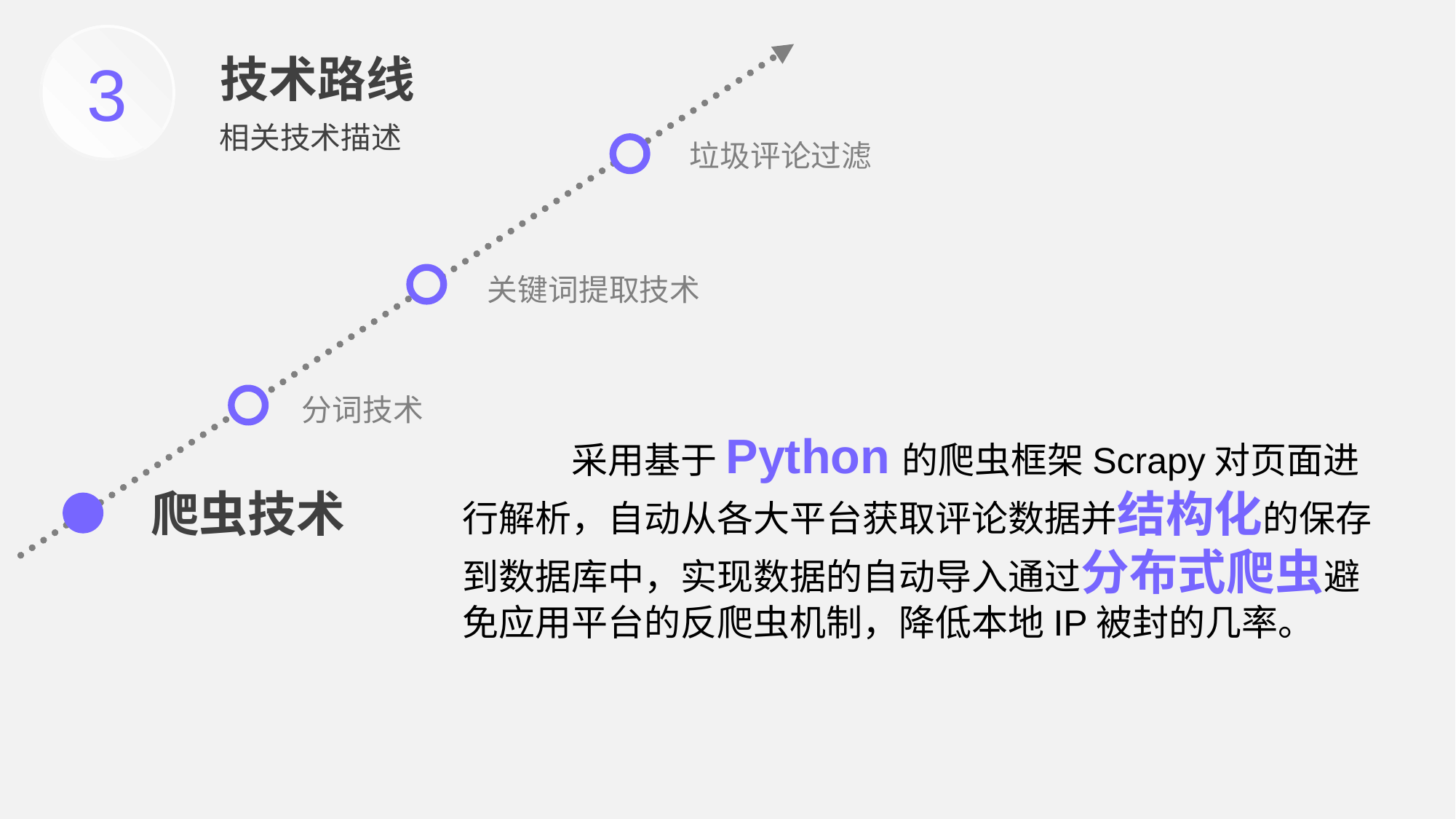

3
技术路线

相关技术描述
垃圾评论过滤

关键词提取技术

分词技术

	采用基于Python的爬虫框架Scrapy对页面进行解析，自动从各大平台获取评论数据并结构化的保存到数据库中，实现数据的自动导入通过分布式爬虫避免应用平台的反爬虫机制，降低本地IP被封的几率。
爬虫技术